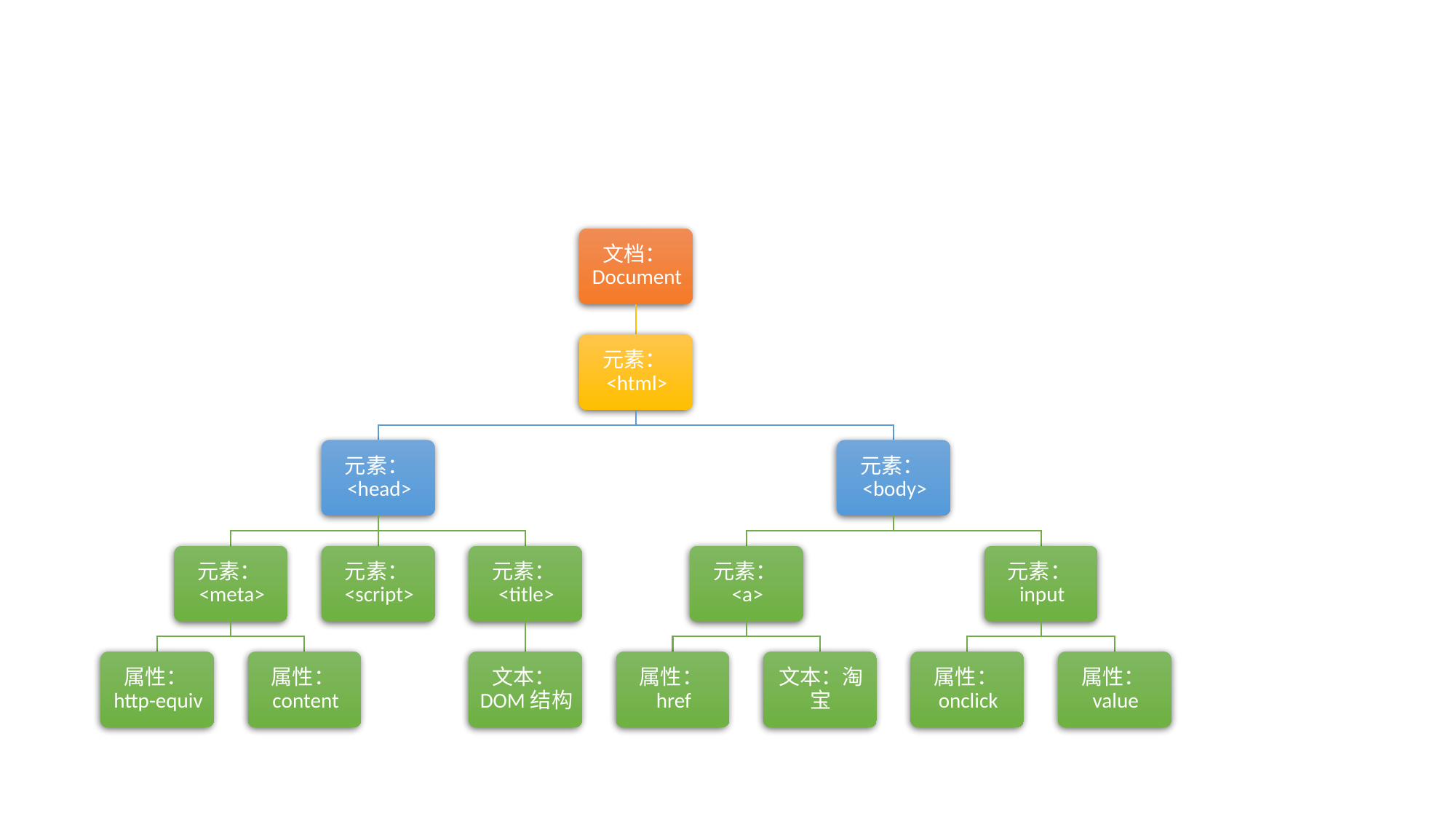

#
文档：Document
元素：<html>
元素：<head>
元素：<meta>
属性：http-equiv
属性：content
元素：<script>
元素：<title>
文本：DOM结构
元素：<body>
元素：<a>
属性：href
文本：淘宝
元素：input
属性：onclick
属性：value